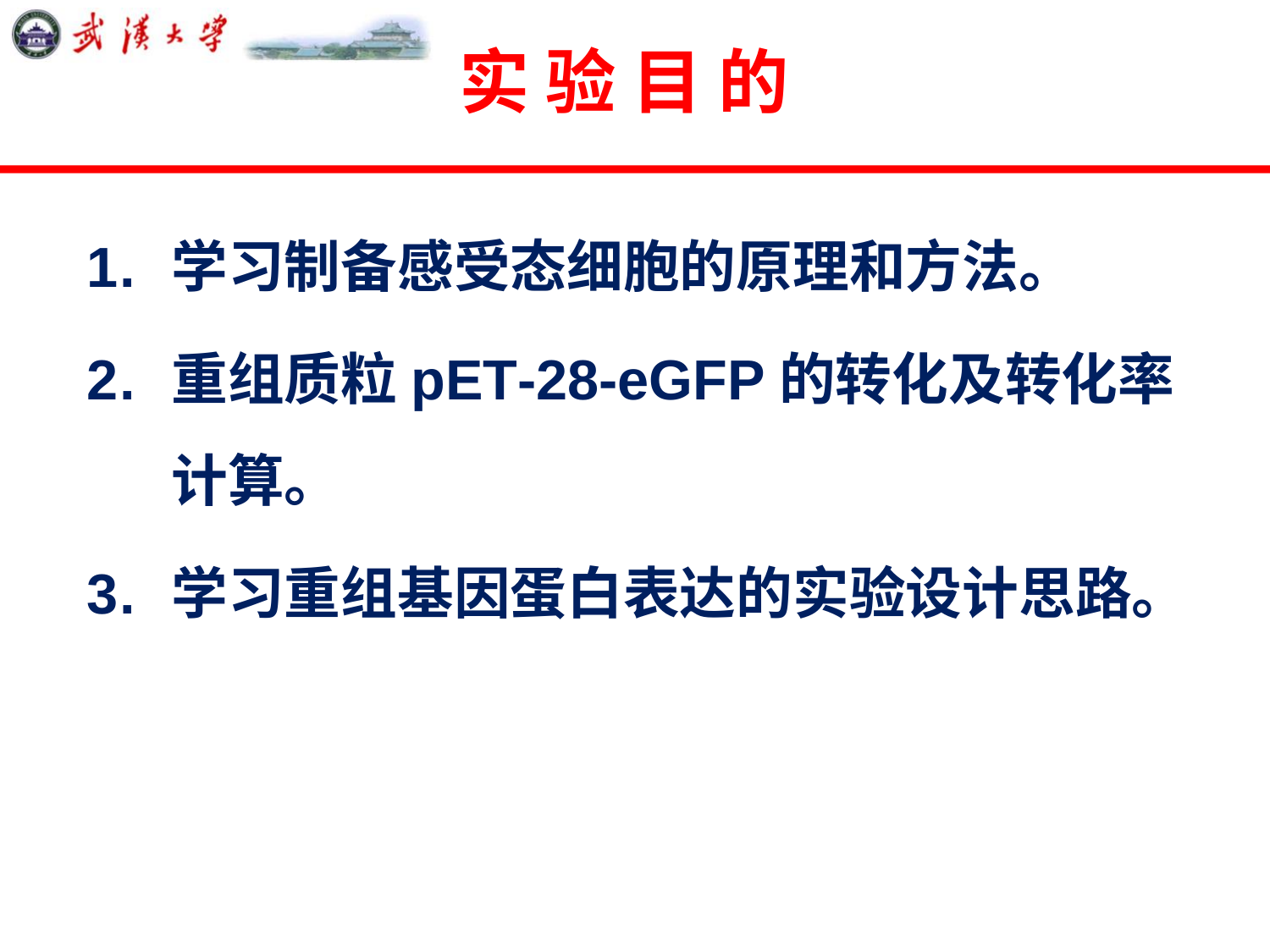

# 实 验 目 的

学习制备感受态细胞的原理和方法。
重组质粒pET-28-eGFP的转化及转化率计算。
学习重组基因蛋白表达的实验设计思路。